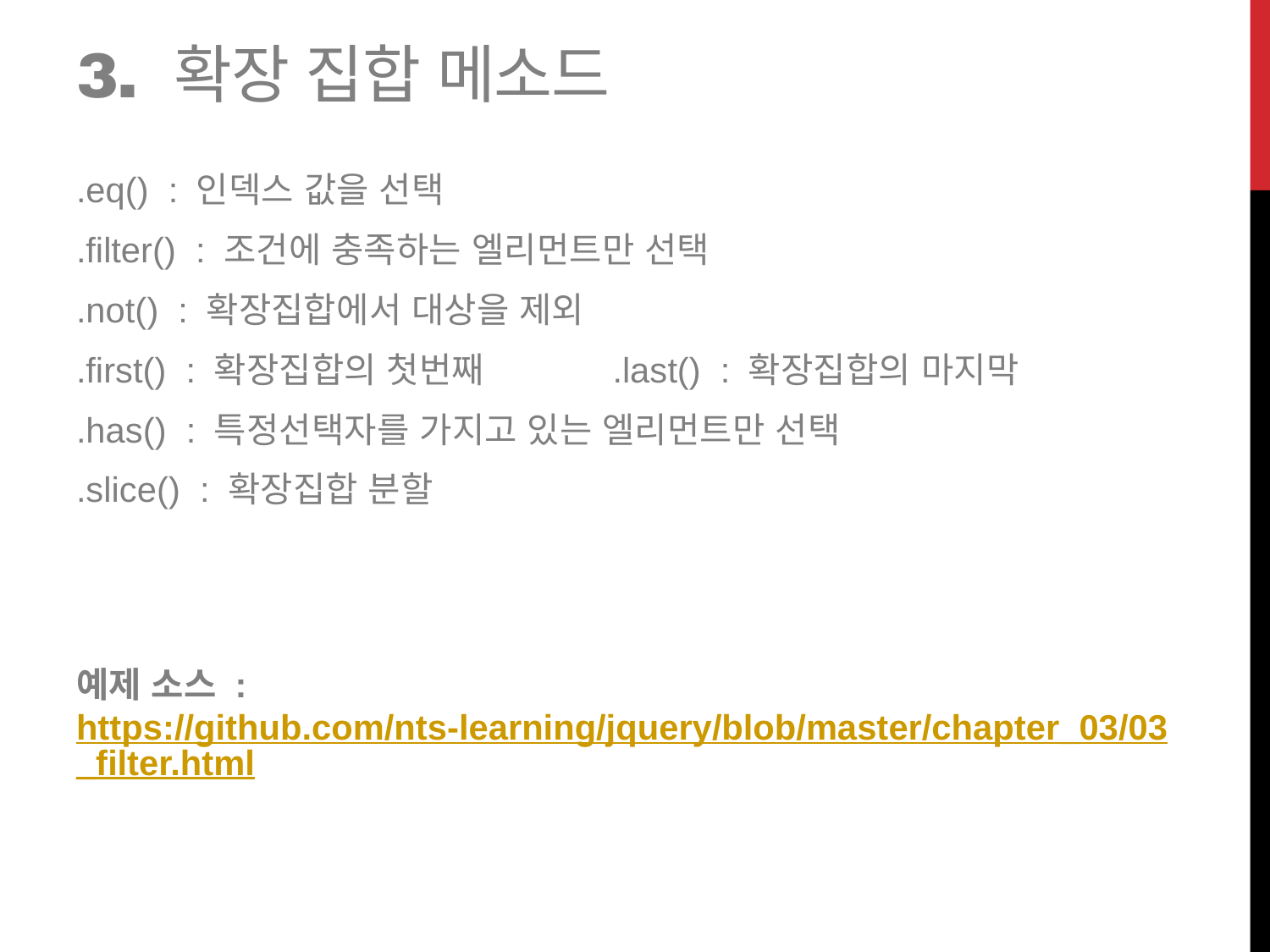

# 3. 확장 집합 메소드
.eq()  : 인덱스 값을 선택
.filter()  : 조건에 충족하는 엘리먼트만 선택
.not()  : 확장집합에서 대상을 제외
.first()  : 확장집합의 첫번째            .last()  : 확장집합의 마지막
.has()  : 특정선택자를 가지고 있는 엘리먼트만 선택
.slice()  : 확장집합 분할
예제 소스 : https://github.com/nts-learning/jquery/blob/master/chapter_03/03_filter.html